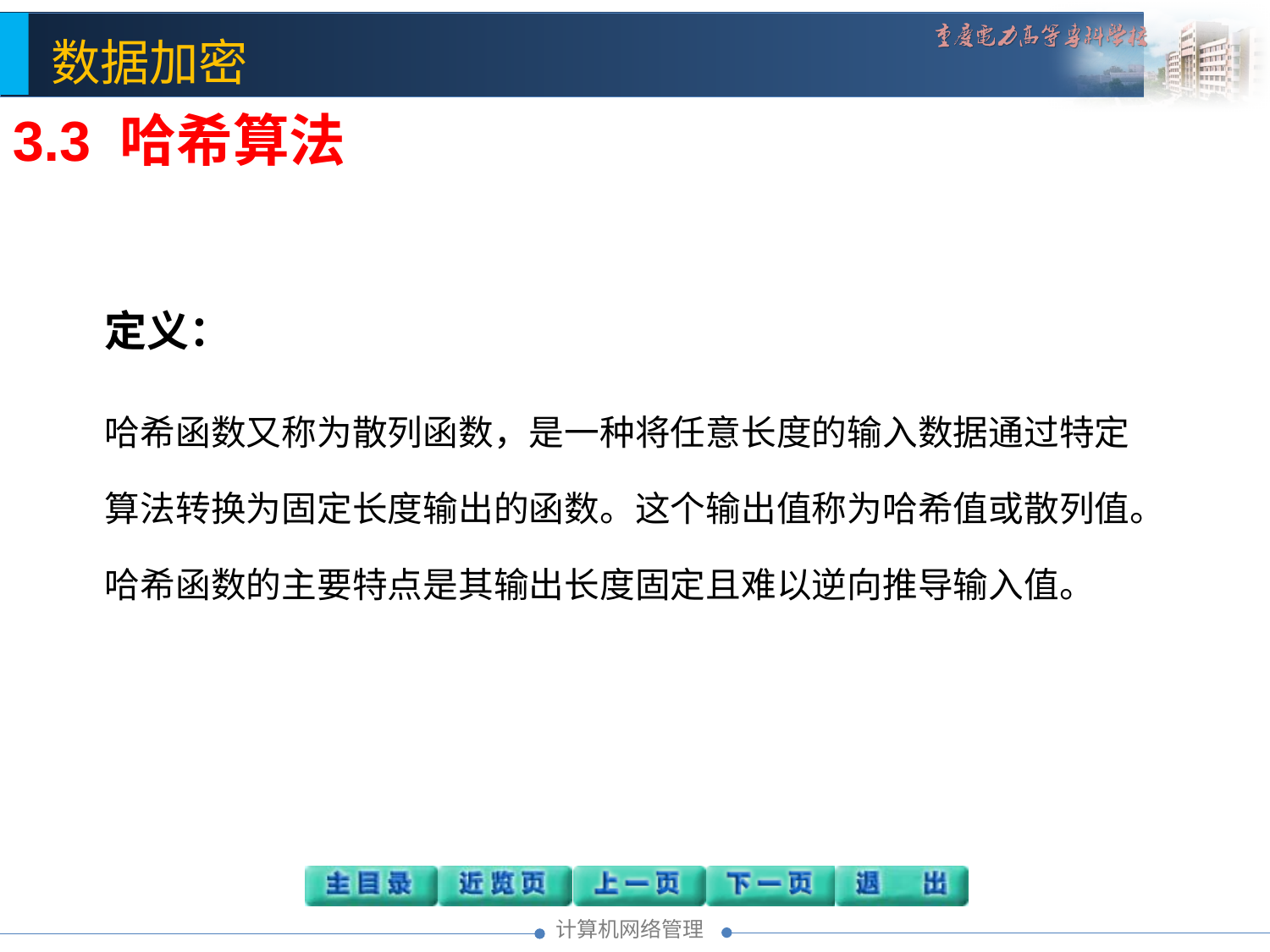

3.3 哈希算法
定义：
哈希函数又称为散列函数，是一种将任意长度的输入数据通过特定算法转换为固定长度输出的函数。这个输出值称为哈希值或散列值。哈希函数的主要特点是其输出长度固定且难以逆向推导输入值。